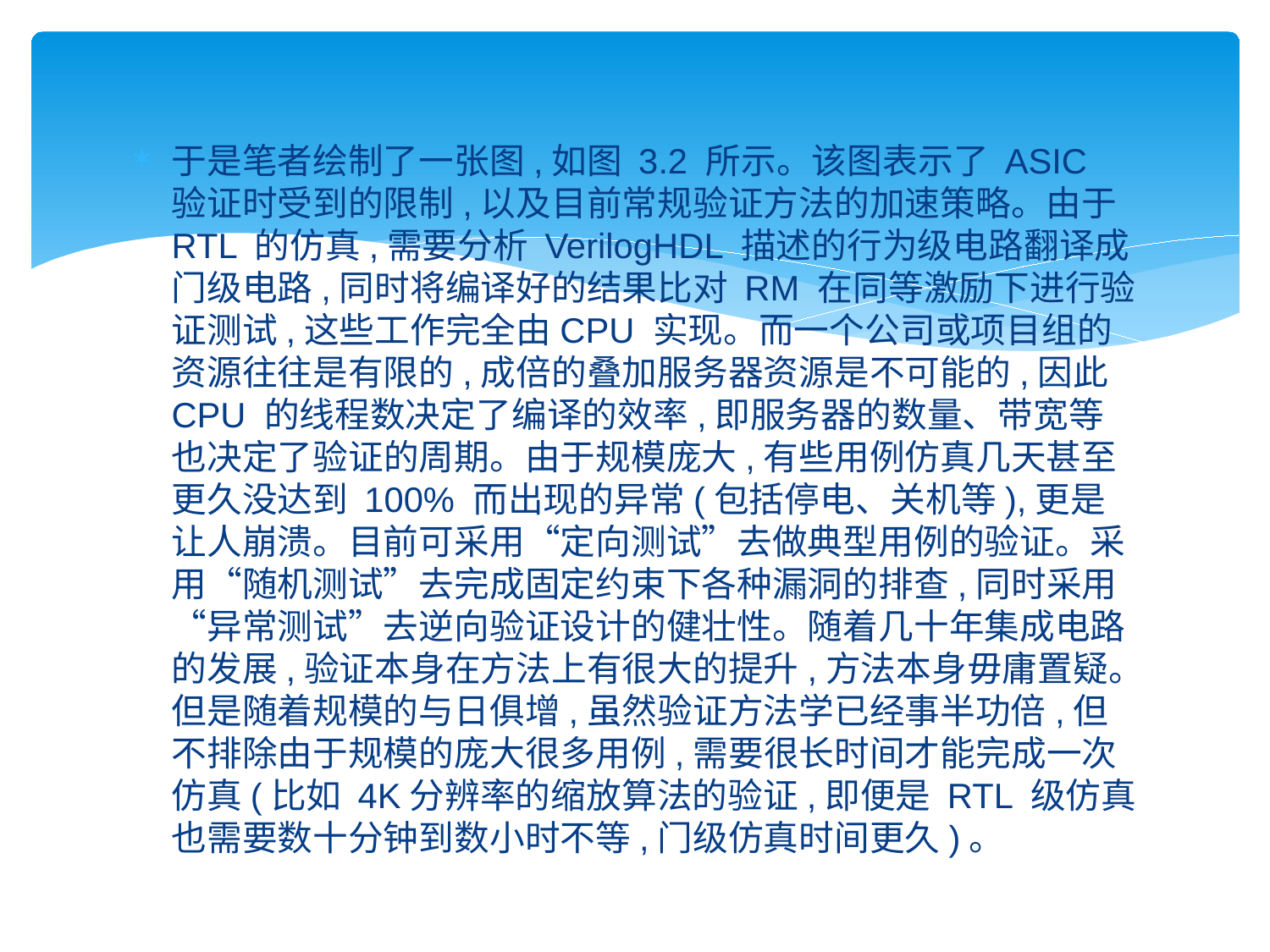

#
于是笔者绘制了一张图,如图 3.2 所示。该图表示了 ASIC 验证时受到的限制,以及目前常规验证方法的加速策略。由于 RTL 的仿真,需要分析 VerilogHDL 描述的行为级电路翻译成门级电路,同时将编译好的结果比对 RM 在同等激励下进行验证测试,这些工作完全由CPU 实现。而一个公司或项目组的资源往往是有限的,成倍的叠加服务器资源是不可能的,因此 CPU 的线程数决定了编译的效率,即服务器的数量、带宽等也决定了验证的周期。由于规模庞大,有些用例仿真几天甚至更久没达到 100% 而出现的异常(包括停电、关机等),更是让人崩溃。目前可采用“定向测试”去做典型用例的验证。采用“随机测试”去完成固定约束下各种漏洞的排查,同时采用“异常测试”去逆向验证设计的健壮性。随着几十年集成电路的发展,验证本身在方法上有很大的提升,方法本身毋庸置疑。但是随着规模的与日俱增,虽然验证方法学已经事半功倍,但不排除由于规模的庞大很多用例,需要很长时间才能完成一次仿真(比如 4K分辨率的缩放算法的验证,即便是 RTL 级仿真也需要数十分钟到数小时不等,门级仿真时间更久)。